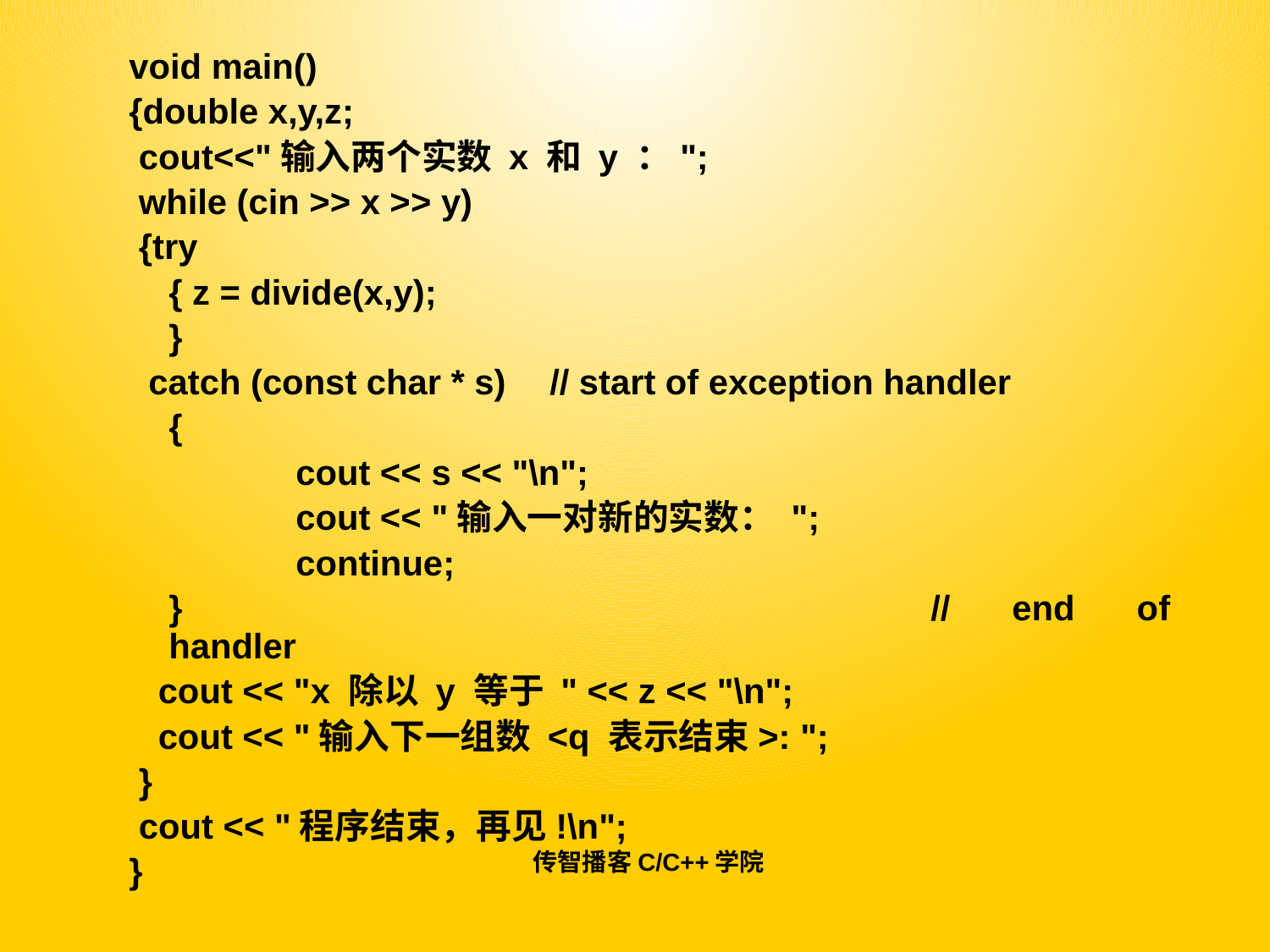

#
void main()
{double x,y,z;
 cout<<"输入两个实数 x 和 y ：";
 while (cin >> x >> y)
 {try
	{ z = divide(x,y);
	}
  catch (const char * s)	// start of exception handler
	{
		cout << s << "\n";
		cout << "输入一对新的实数： ";
		continue;
	}						// end of handler
   cout << "x 除以 y 等于 " << z << "\n";
   cout << "输入下一组数 <q 表示结束>: ";
 }
 cout << "程序结束，再见!\n";
}
传智播客C/C++学院